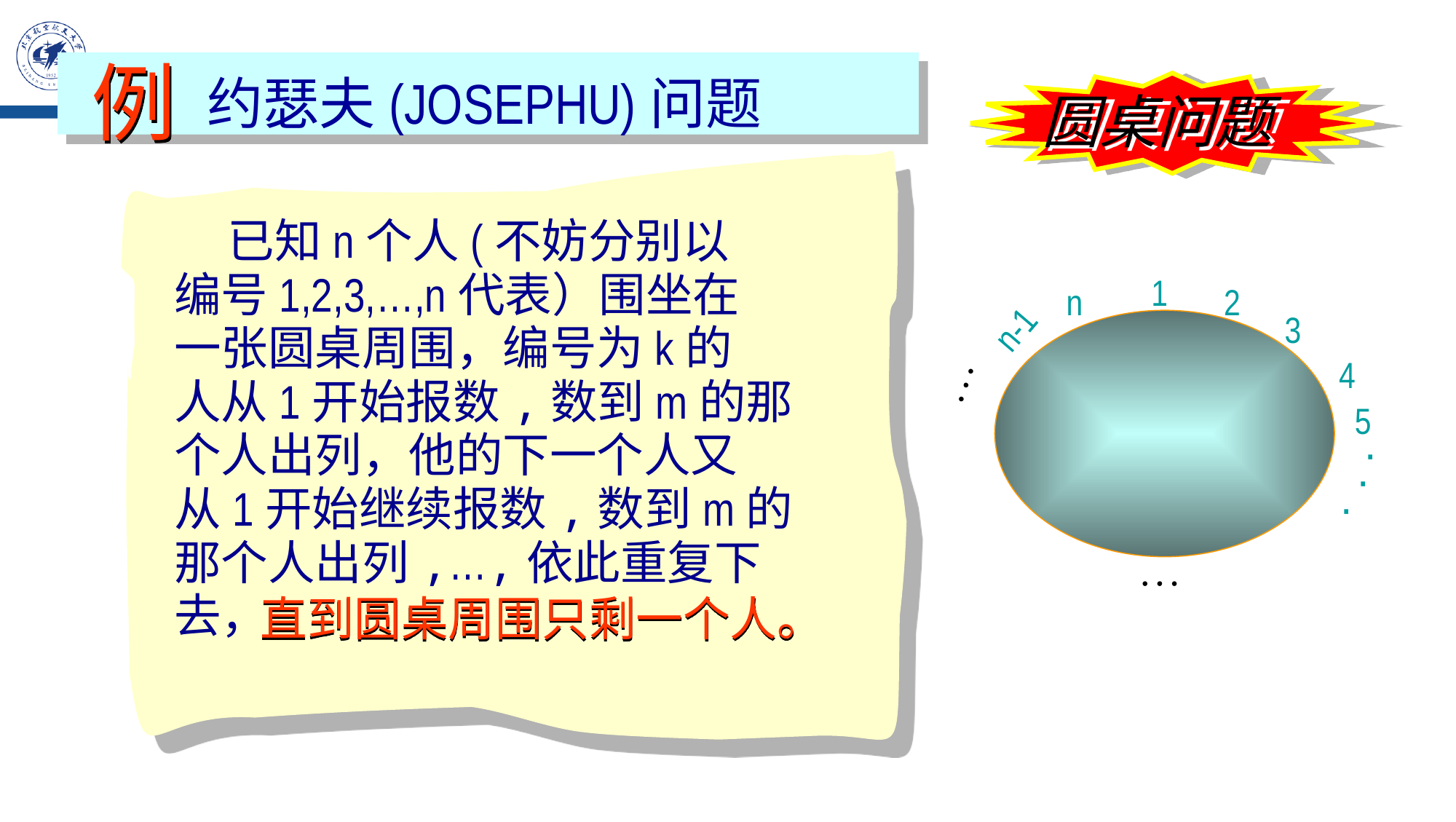

例

约瑟夫(JOSEPHU)问题

圆桌问题

    已知n个人(不妨分别以
编号1,2,3,…,n代表）围坐在
一张圆桌周围，编号为k的
人从1开始报数,数到m的那
个人出列，他的下一个人又
从1开始继续报数,数到m的
那个人出列,…,依此重复下
去，
1
n
2
n-1
3

4
…
5
·
·
·
…
直到圆桌周围只剩一个人。